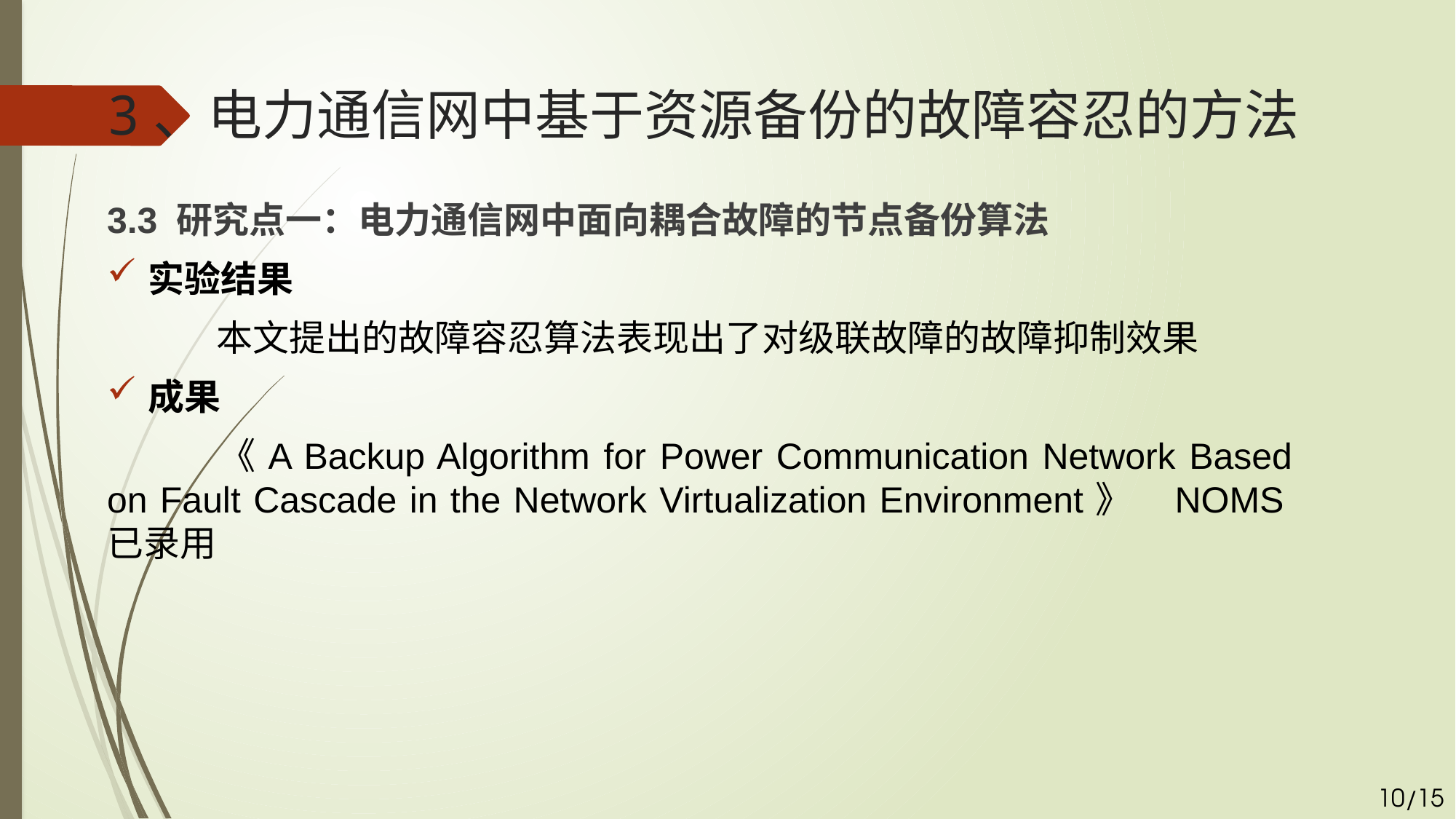

# 3、电力通信网中基于资源备份的故障容忍的方法

3.3 研究点一：电力通信网中面向耦合故障的节点备份算法
实验结果
	本文提出的故障容忍算法表现出了对级联故障的故障抑制效果
成果
	《A Backup Algorithm for Power Communication Network Based on Fault Cascade in the Network Virtualization Environment》   NOMS已录用

10/15